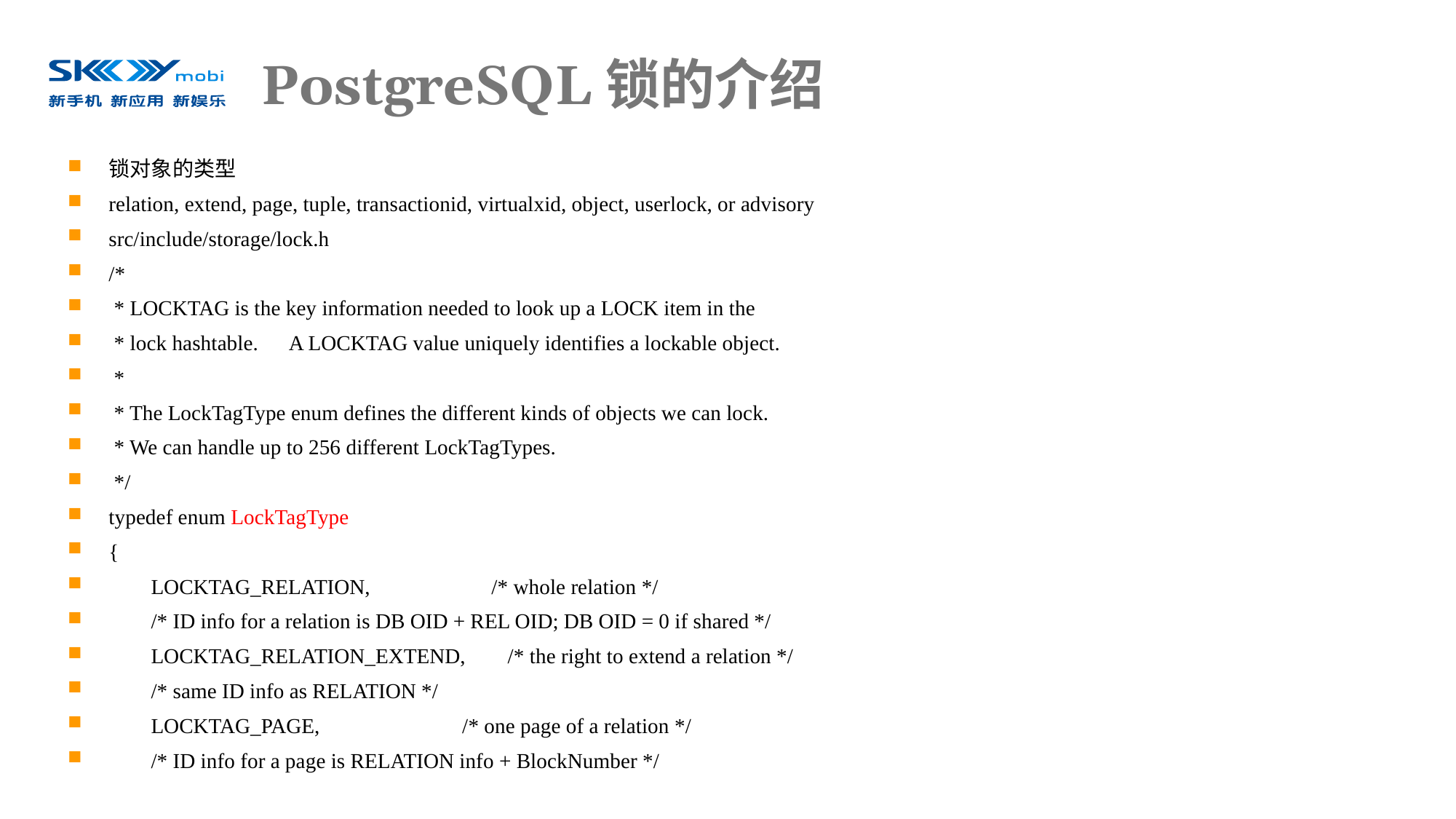

# PostgreSQL锁的介绍
锁对象的类型
relation, extend, page, tuple, transactionid, virtualxid, object, userlock, or advisory
src/include/storage/lock.h
/*
 * LOCKTAG is the key information needed to look up a LOCK item in the
 * lock hashtable.      A LOCKTAG value uniquely identifies a lockable object.
 *
 * The LockTagType enum defines the different kinds of objects we can lock.
 * We can handle up to 256 different LockTagTypes.
 */
typedef enum LockTagType
{
        LOCKTAG_RELATION,                       /* whole relation */
        /* ID info for a relation is DB OID + REL OID; DB OID = 0 if shared */
        LOCKTAG_RELATION_EXTEND,        /* the right to extend a relation */
        /* same ID info as RELATION */
        LOCKTAG_PAGE,                           /* one page of a relation */
        /* ID info for a page is RELATION info + BlockNumber */